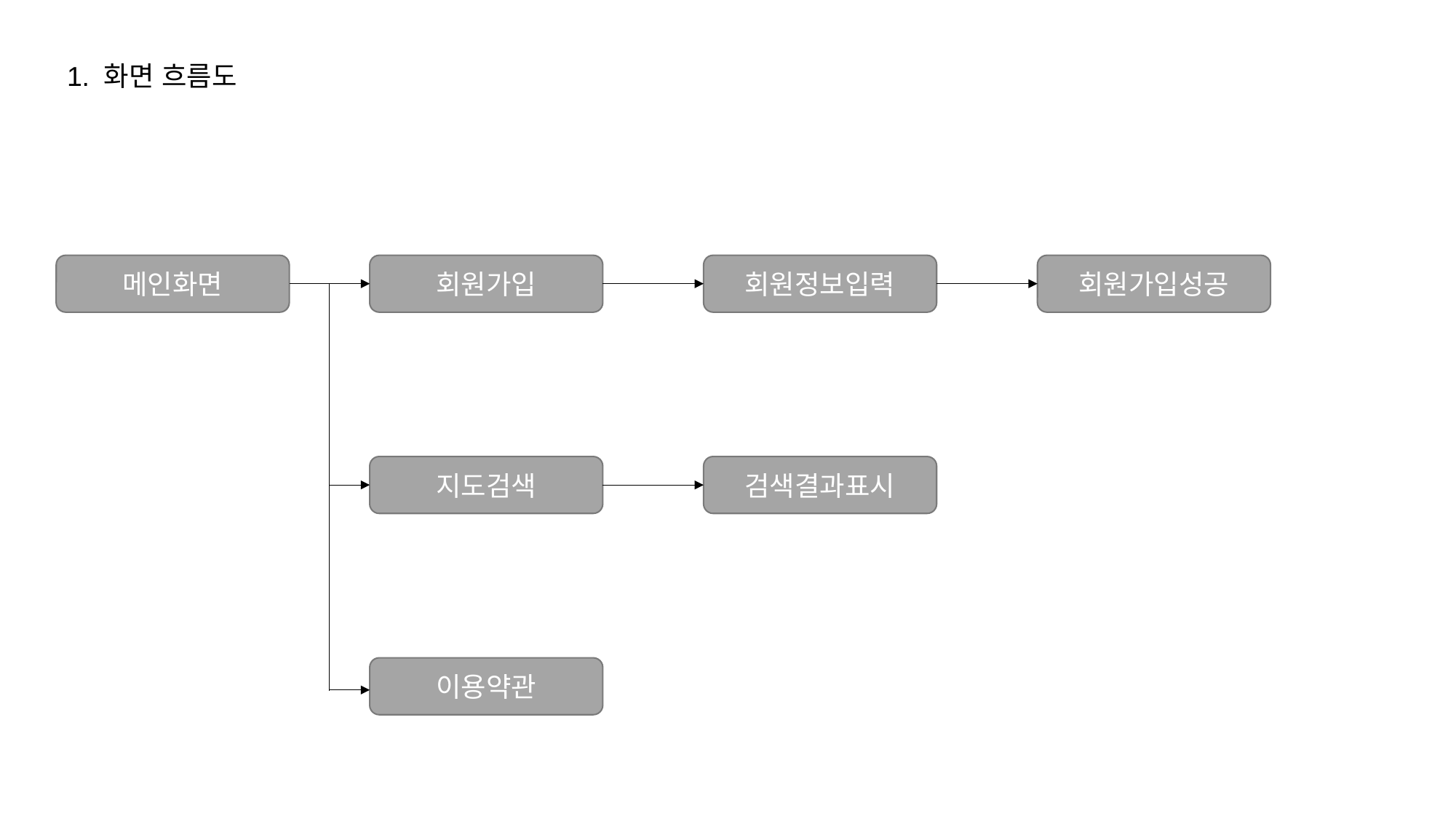

1. 화면 흐름도
메인화면
회원가입
회원정보입력
회원가입성공
지도검색
검색결과표시
이용약관